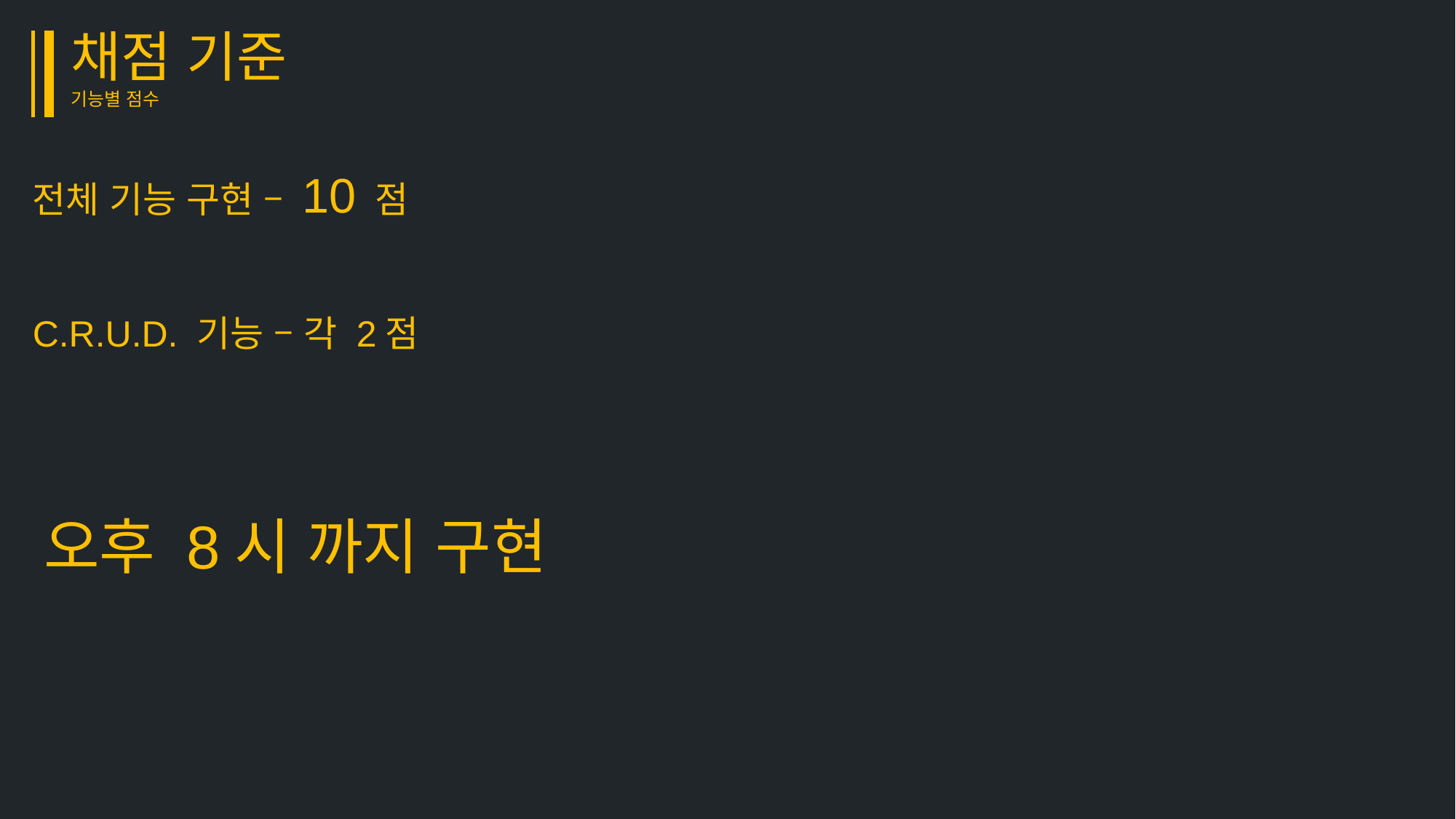

채점 기준
기능별 점수
전체 기능 구현 – 10 점

C.R.U.D. 기능 – 각 2점

오후 8시 까지 구현